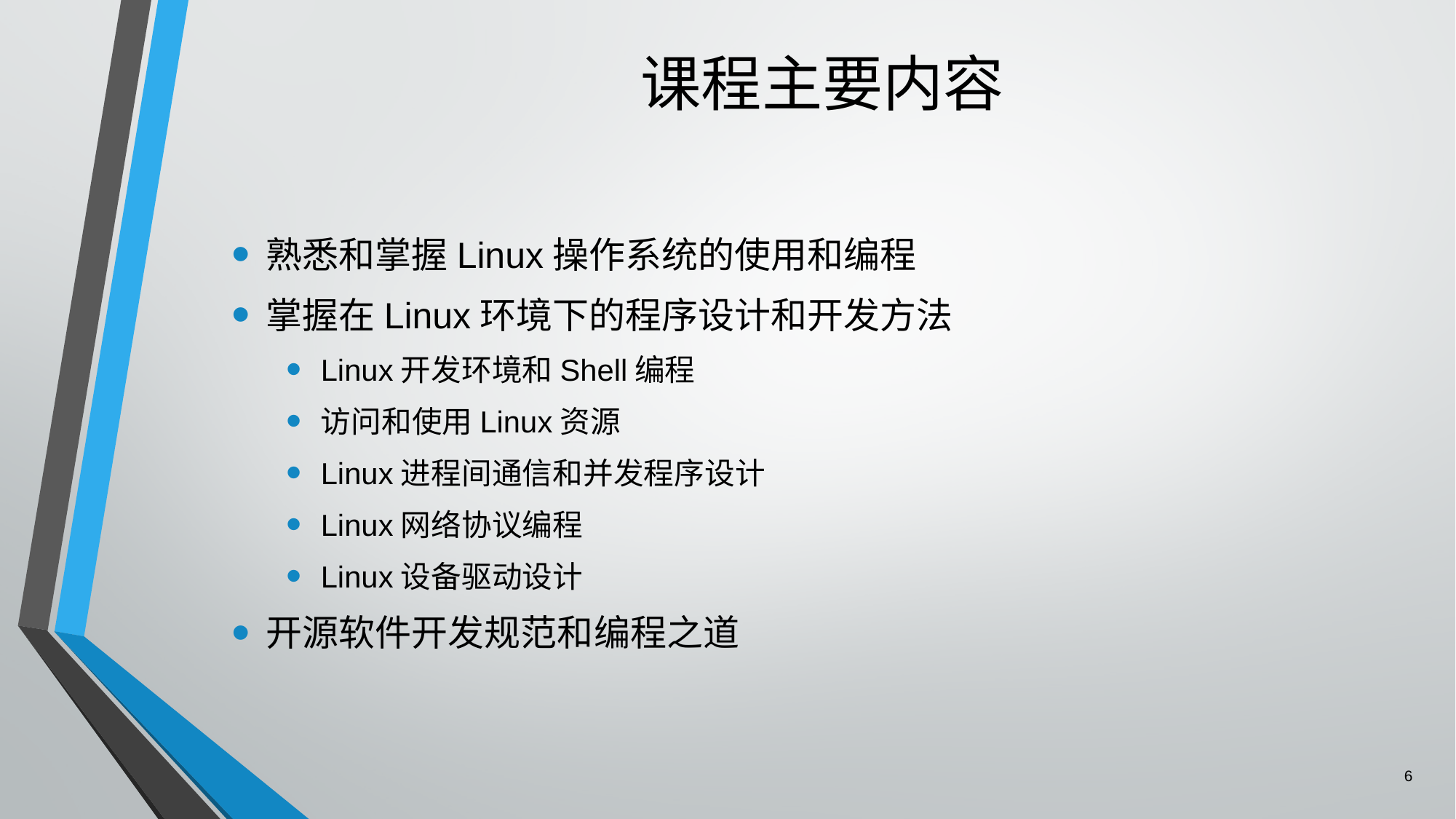

# 课程主要内容
熟悉和掌握Linux操作系统的使用和编程
掌握在Linux环境下的程序设计和开发方法
Linux开发环境和Shell编程
访问和使用Linux资源
Linux进程间通信和并发程序设计
Linux网络协议编程
Linux设备驱动设计
开源软件开发规范和编程之道
6